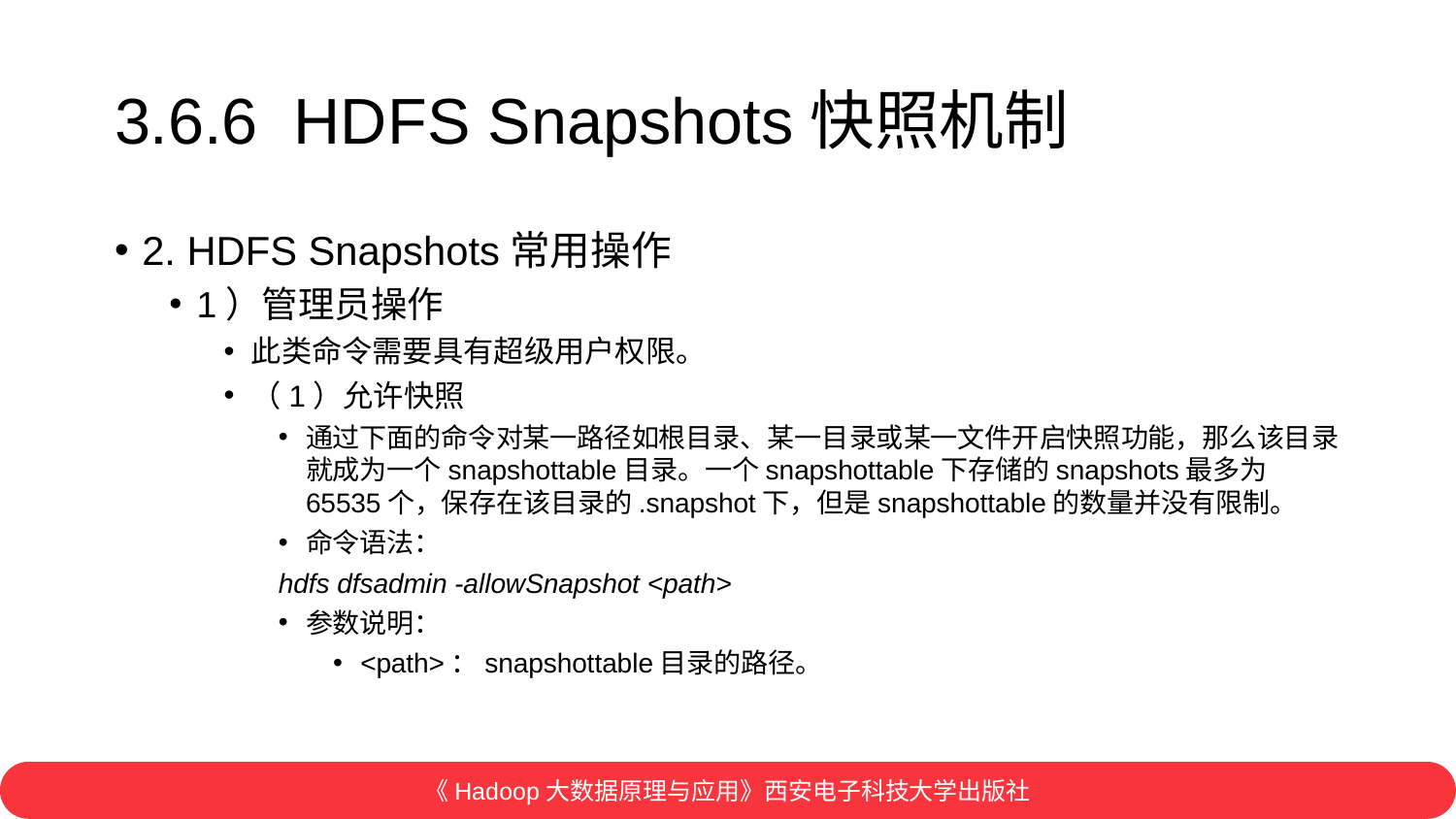

# 3.6.6  HDFS Snapshots快照机制
2. HDFS Snapshots常用操作
1）管理员操作
此类命令需要具有超级用户权限。
（1）允许快照
通过下面的命令对某一路径如根目录、某一目录或某一文件开启快照功能，那么该目录就成为一个snapshottable目录。一个snapshottable下存储的snapshots最多为65535个，保存在该目录的.snapshot下，但是snapshottable的数量并没有限制。
命令语法：
hdfs dfsadmin -allowSnapshot <path>
参数说明：
<path>：snapshottable目录的路径。